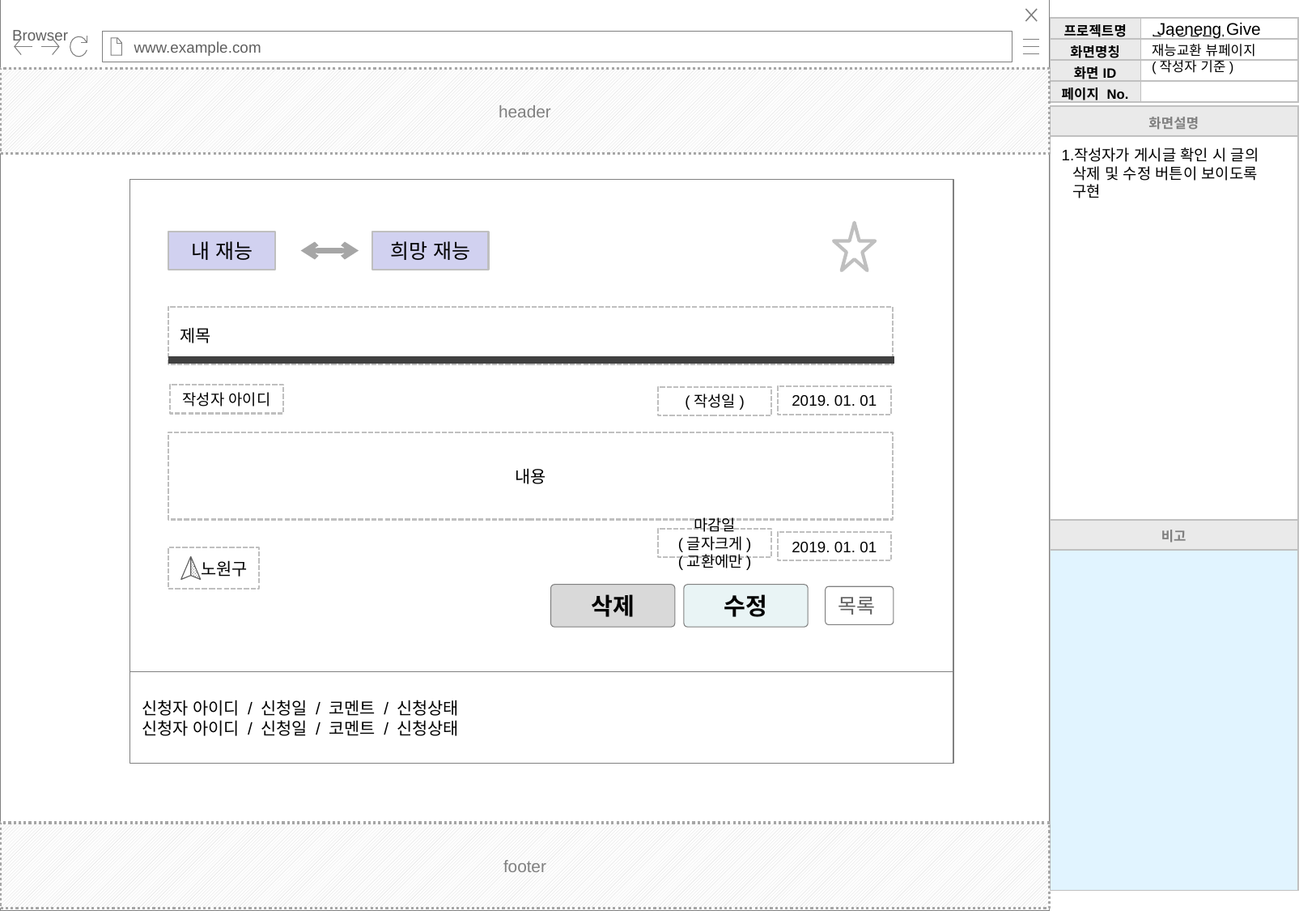

Browser

www.example.com

재능교환 뷰페이지
(작성자 기준)
header
작성자가 게시글 확인 시 글의 삭제 및 수정 버튼이 보이도록 구현

내 재능
희망 재능
Language
Music
Art
Computer
Exercise
Study
…
제목
작성자 아이디
2019. 01. 01
(작성일)
내용
마감일
(글자크게)
(교환에만)
2019. 01. 01
노원구

삭제
수정
목록
신청자 아이디 / 신청일 / 코멘트 / 신청상태
신청자 아이디 / 신청일 / 코멘트 / 신청상태
footer